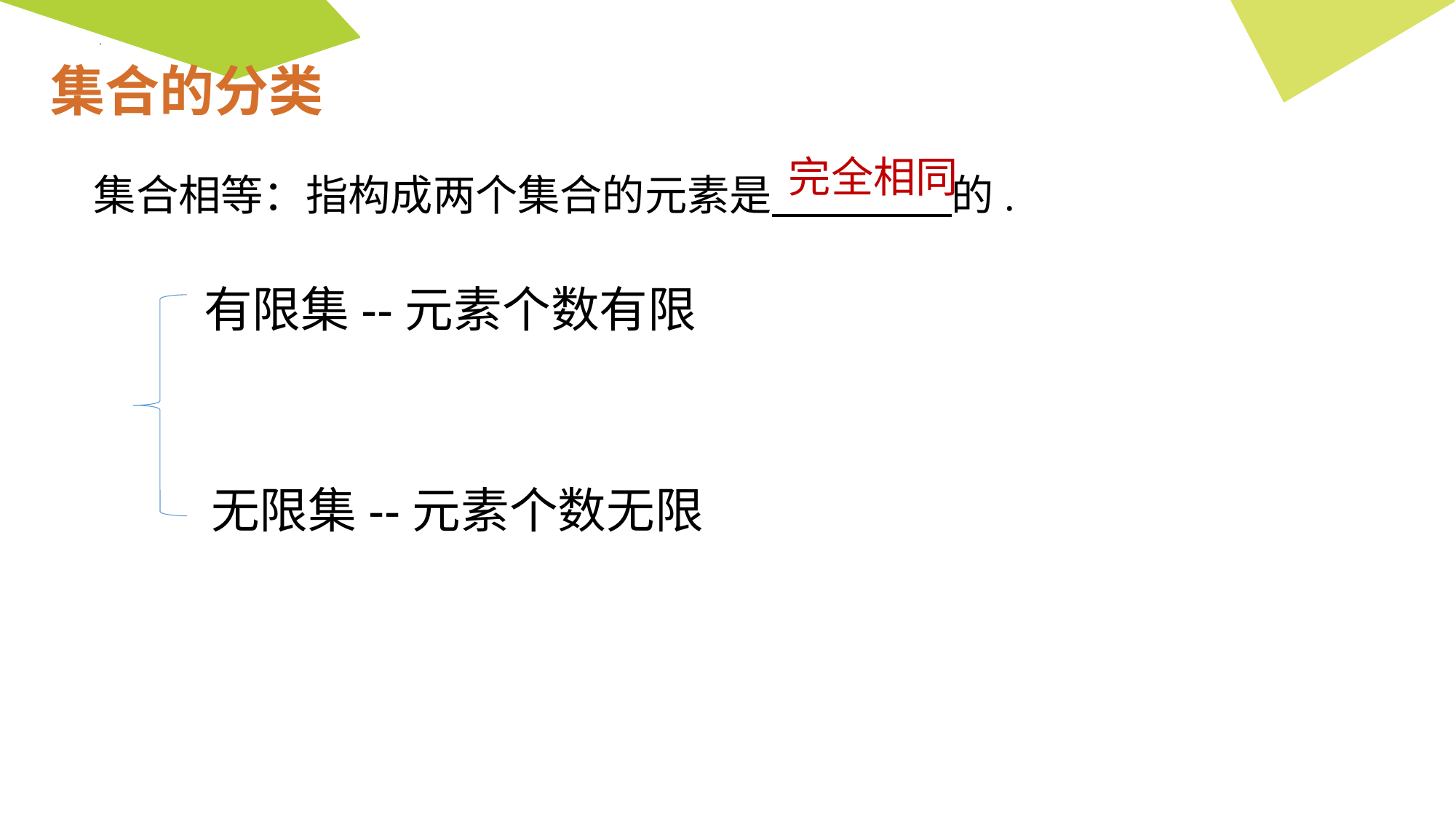

集合的分类
集合相等：指构成两个集合的元素是                   的.
完全相同
有限集--元素个数有限

无限集--元素个数无限